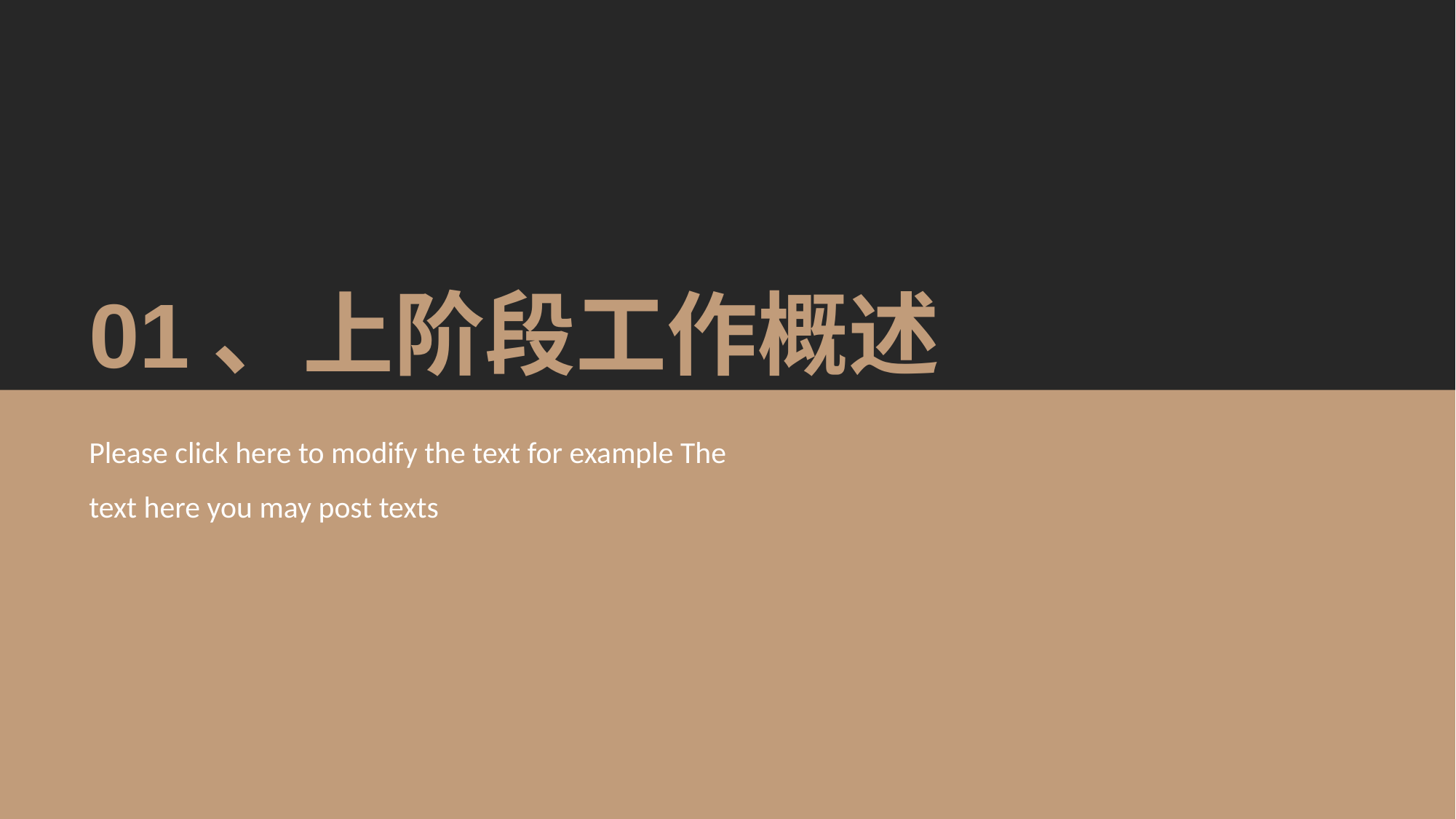

01、上阶段工作概述

Please click here to modify the text for example The text here you may post texts